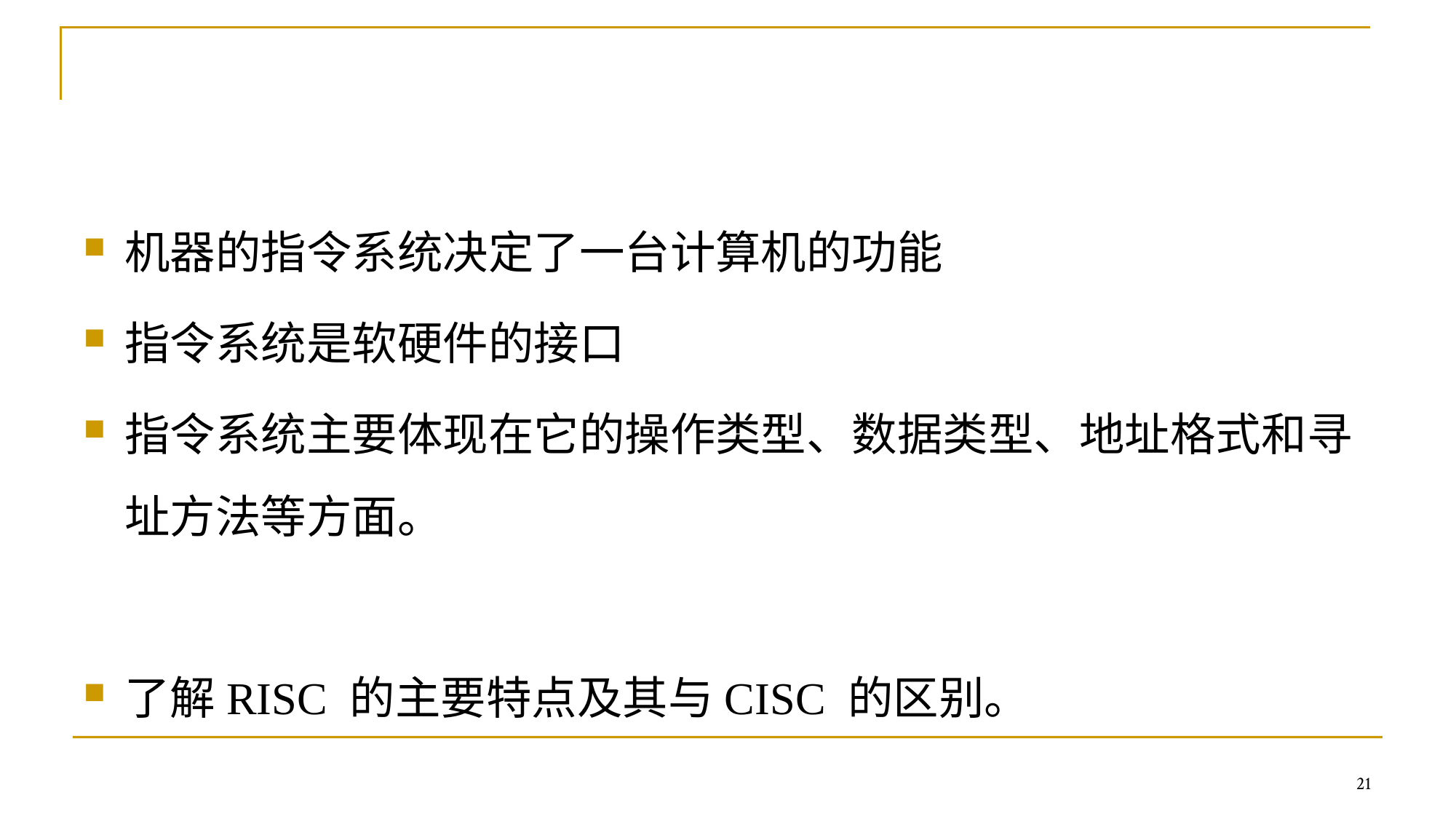

#
机器的指令系统决定了一台计算机的功能
指令系统是软硬件的接口
指令系统主要体现在它的操作类型、数据类型、地址格式和寻址方法等方面。

了解RISC 的主要特点及其与CISC 的区别。
21